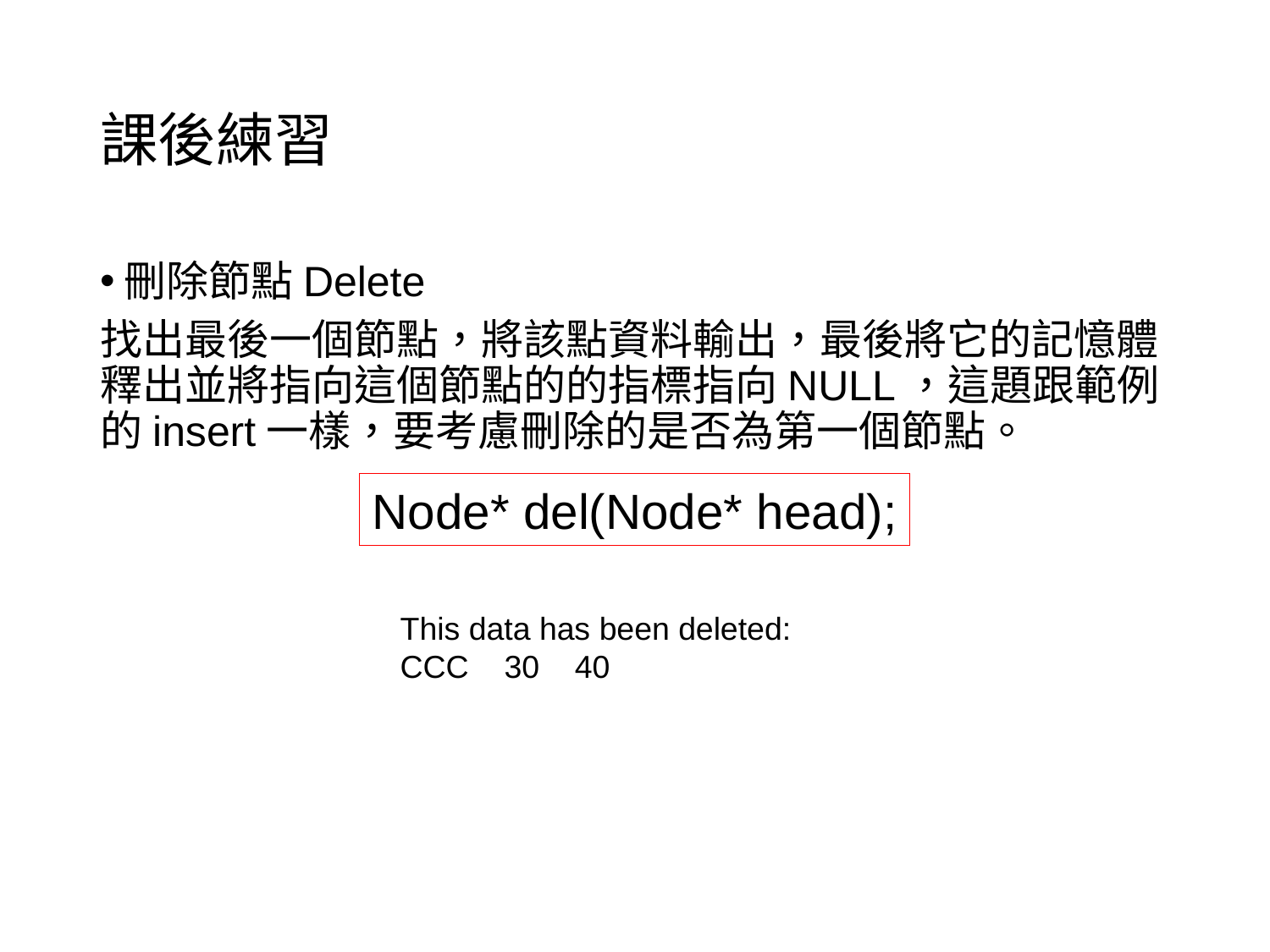

# 課後練習
刪除節點Delete
找出最後一個節點，將該點資料輸出，最後將它的記憶體釋出並將指向這個節點的的指標指向NULL，這題跟範例的insert一樣，要考慮刪除的是否為第一個節點。
Node* del(Node* head);
This data has been deleted:
CCC    30    40